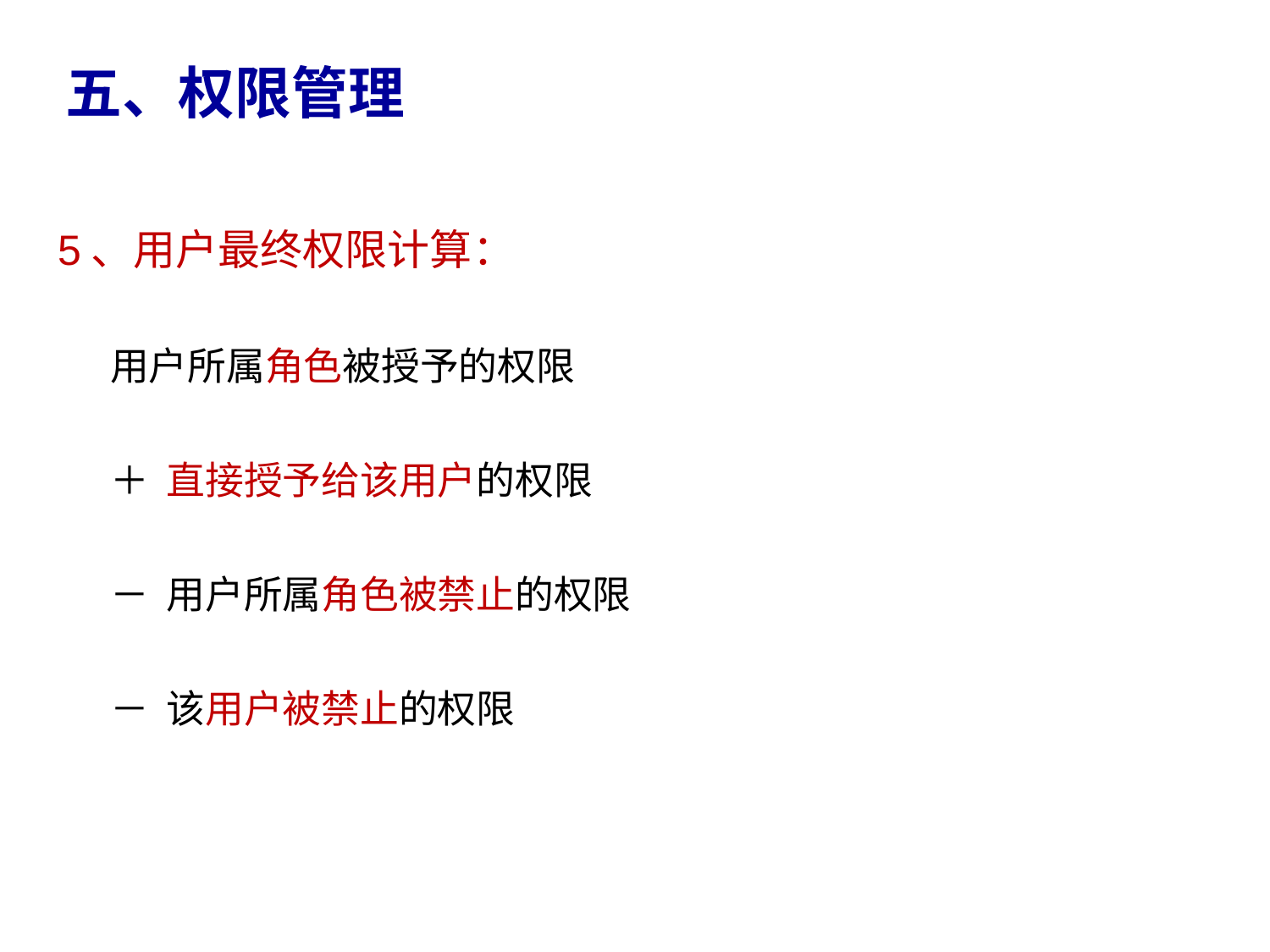

五、权限管理
5、用户最终权限计算：
     用户所属角色被授予的权限
     ＋  直接授予给该用户的权限
     －  用户所属角色被禁止的权限
     －  该用户被禁止的权限